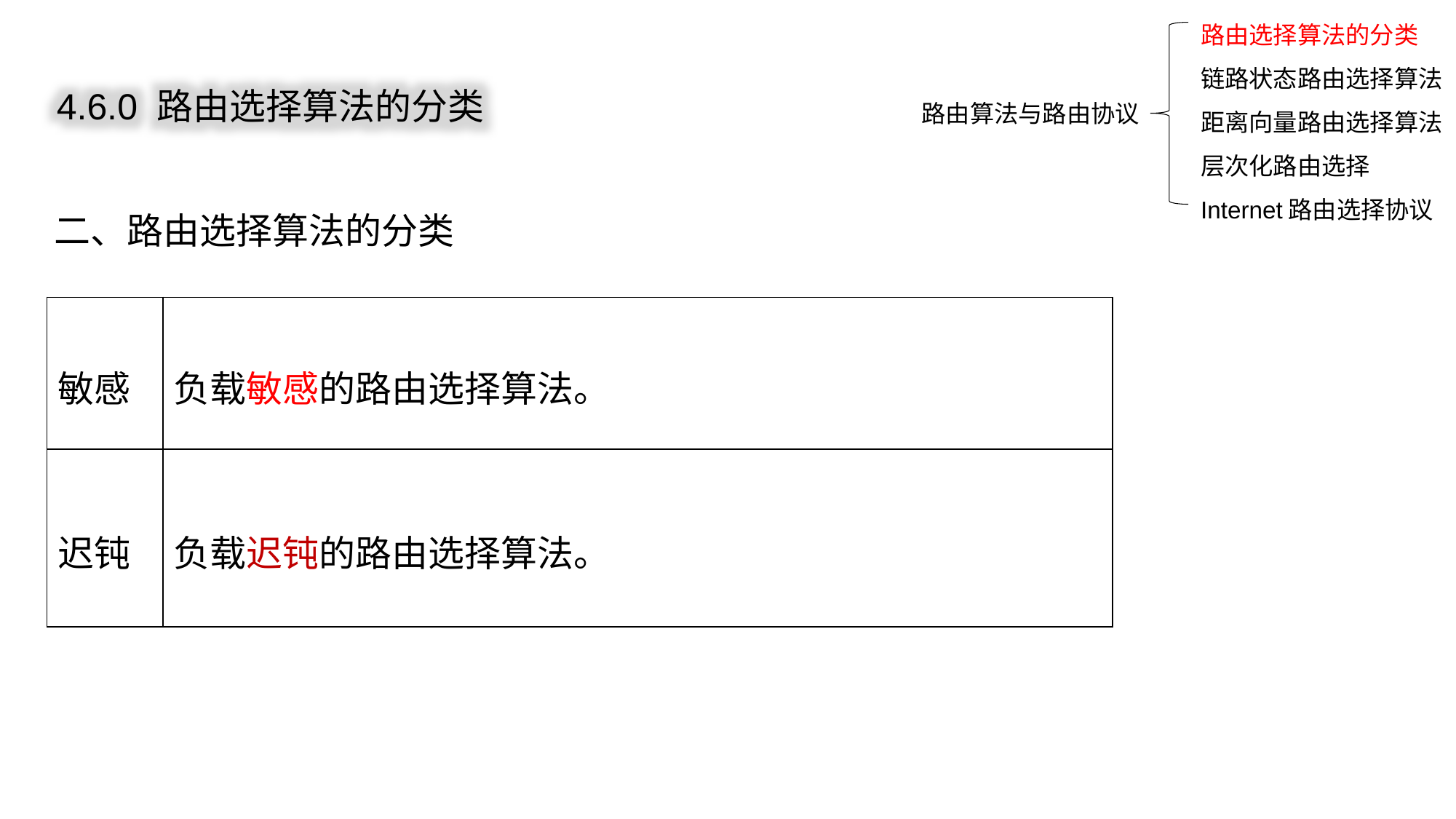

路由选择算法的分类
链路状态路由选择算法
距离向量路由选择算法
层次化路由选择
Internet路由选择协议

4.6.0 路由选择算法的分类
路由算法与路由协议
二、路由选择算法的分类
| 敏感 | 负载敏感的路由选择算法。 |
| --- | --- |
| 迟钝 | 负载迟钝的路由选择算法。 |